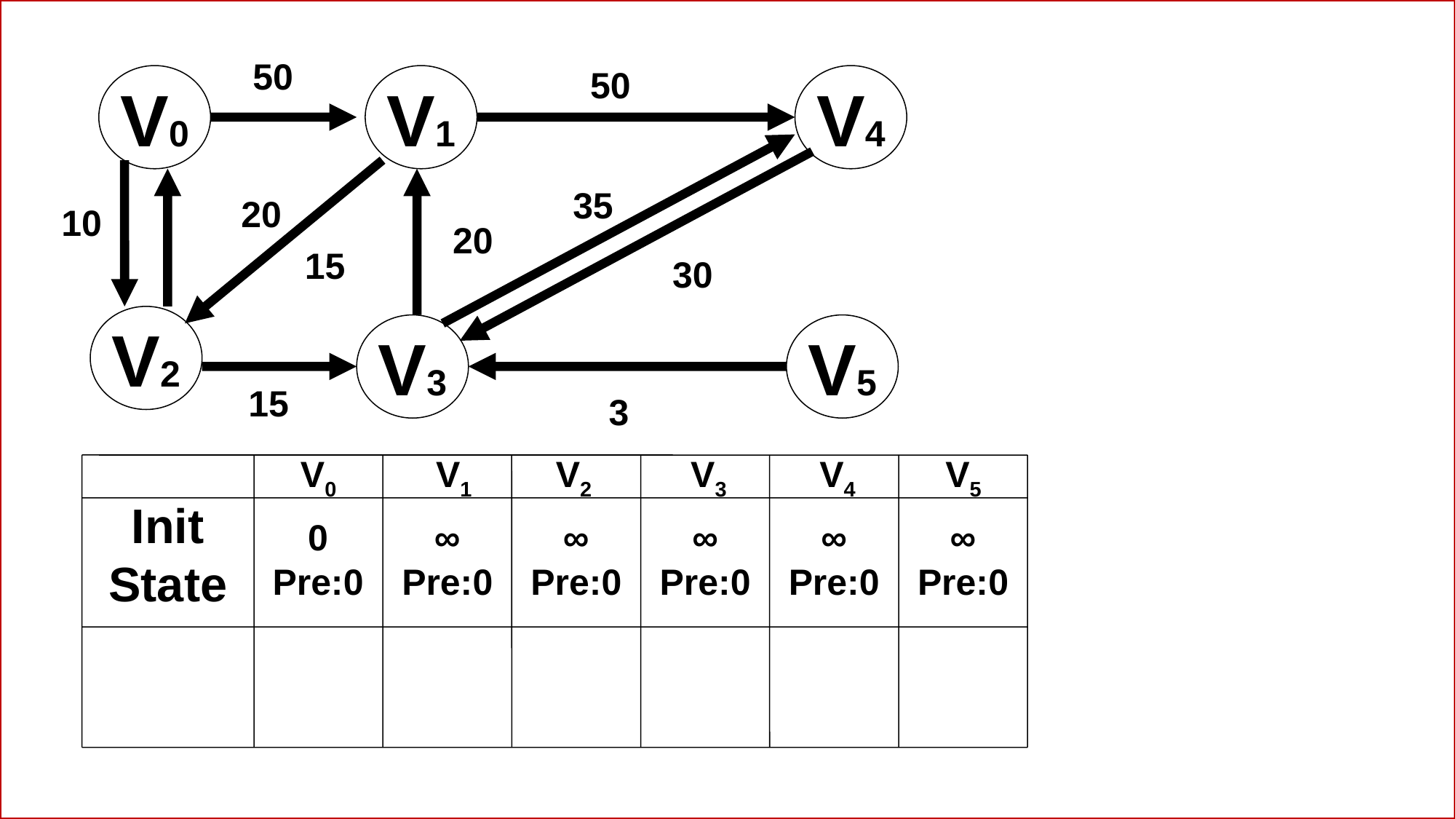

50
50
第七章
图
V0
V1
V4

35
20
10
20
7.5  最短路径
15
30
V2
V3
V5

15
3
V1
V2
V3
V4
V5
V0

Init
State

0
Pre:0
∞
Pre:0
∞
Pre:0
∞
Pre:0
∞
Pre:0
∞
Pre:0